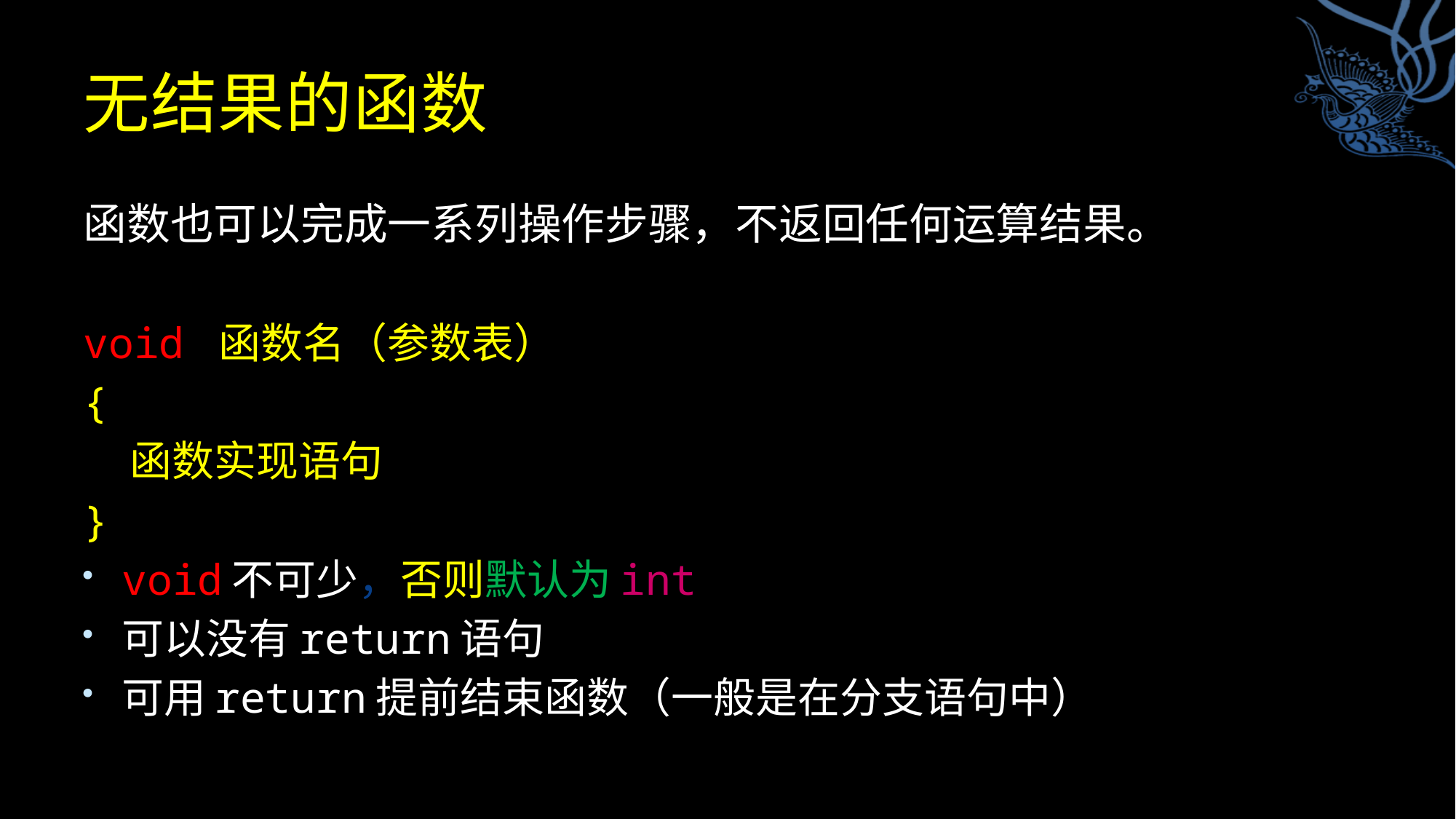

# 无结果的函数
函数也可以完成一系列操作步骤，不返回任何运算结果。

void 函数名（参数表）
{
    函数实现语句
}
void不可少，否则默认为int
可以没有return语句
可用return提前结束函数（一般是在分支语句中）